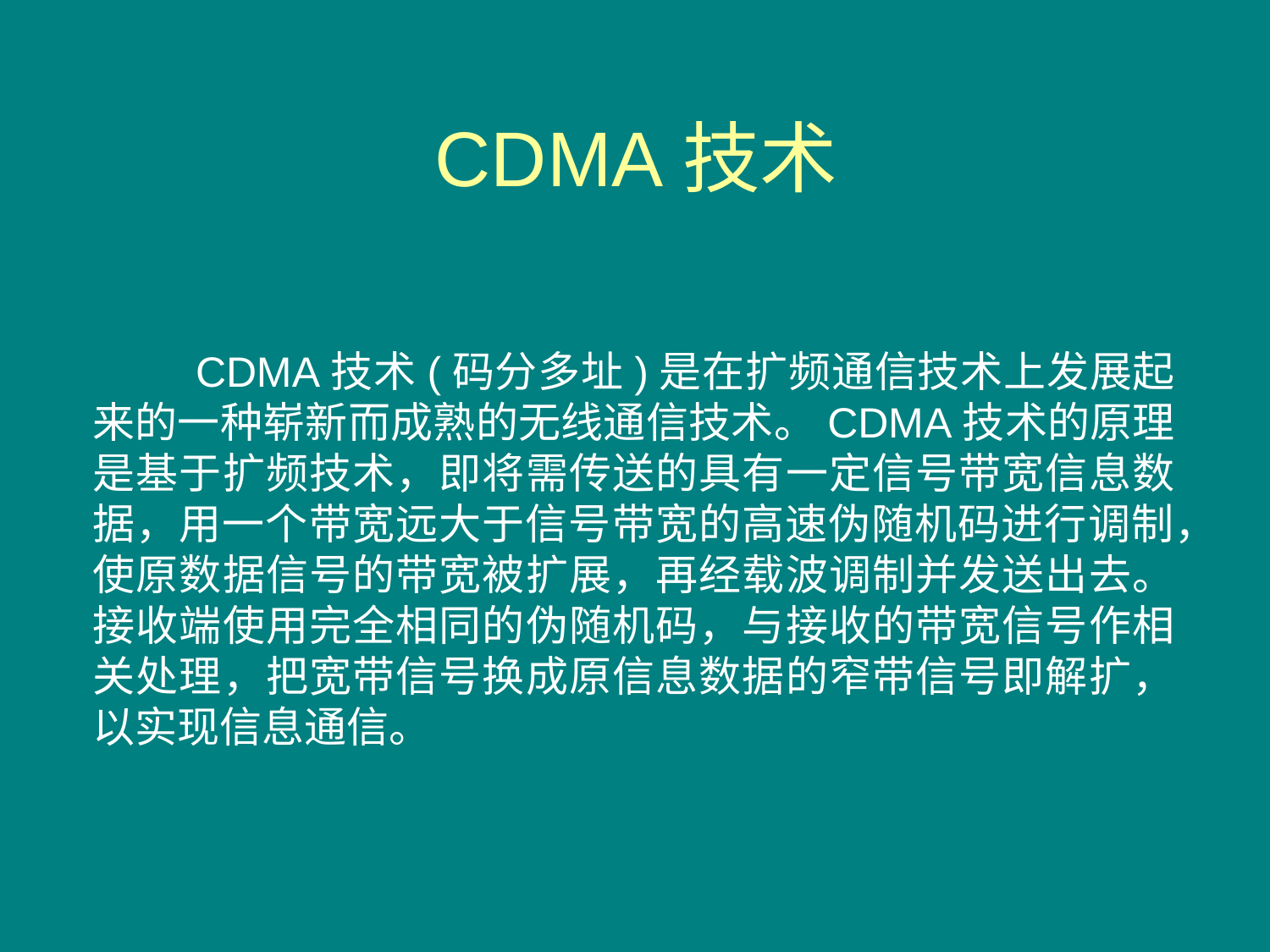

# CDMA技术
            CDMA技术(码分多址)是在扩频通信技术上发展起来的一种崭新而成熟的无线通信技术。CDMA技术的原理是基于扩频技术，即将需传送的具有一定信号带宽信息数据，用一个带宽远大于信号带宽的高速伪随机码进行调制，使原数据信号的带宽被扩展，再经载波调制并发送出去。接收端使用完全相同的伪随机码，与接收的带宽信号作相关处理，把宽带信号换成原信息数据的窄带信号即解扩，以实现信息通信。